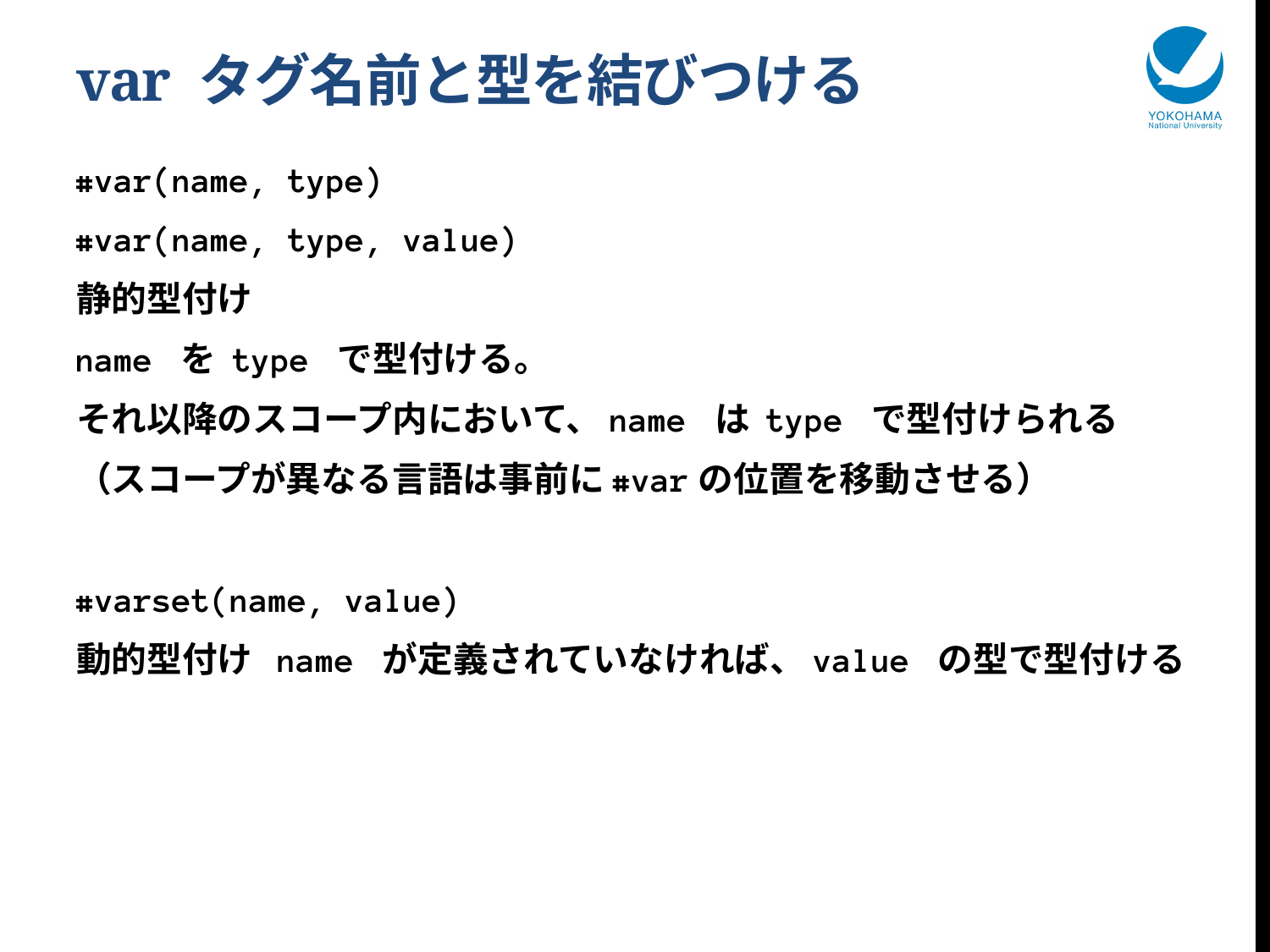

# var タグ名前と型を結びつける
#var(name, type)
#var(name, type, value)
静的型付け
name を type で型付ける。
それ以降のスコープ内において、name は type で型付けられる
（スコープが異なる言語は事前に#varの位置を移動させる）

#varset(name, value)
動的型付け  name が定義されていなければ、value の型で型付ける